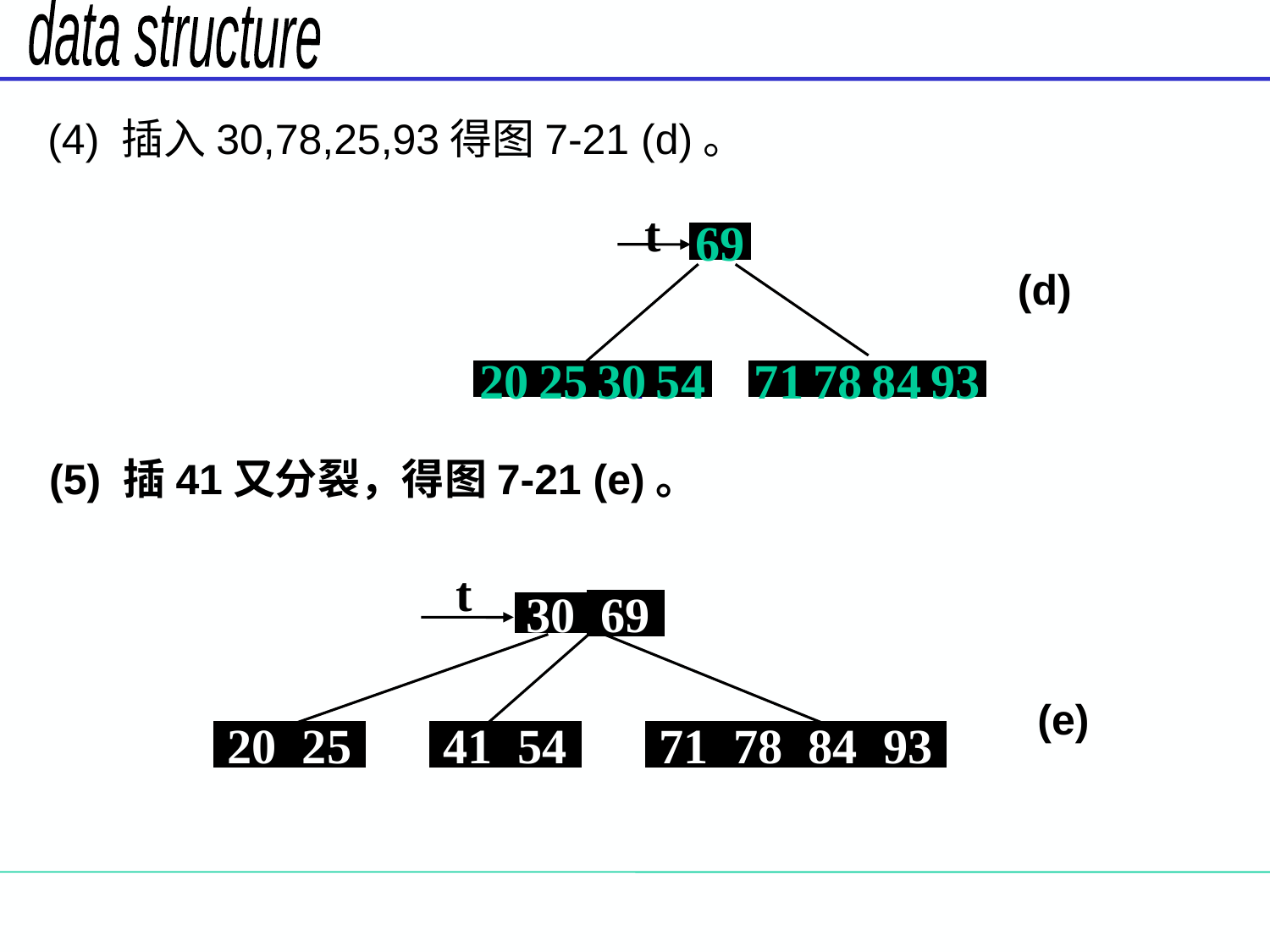

(4) 插入30,78,25,93得图7-21 (d)。
t
69

20
25
84
30
54
71
78
84
84
93

(d)
 (5) 插41又分裂，得图7-21 (e)。
t
30

69

20
25
41
54
71
78
84
84
93
(e)